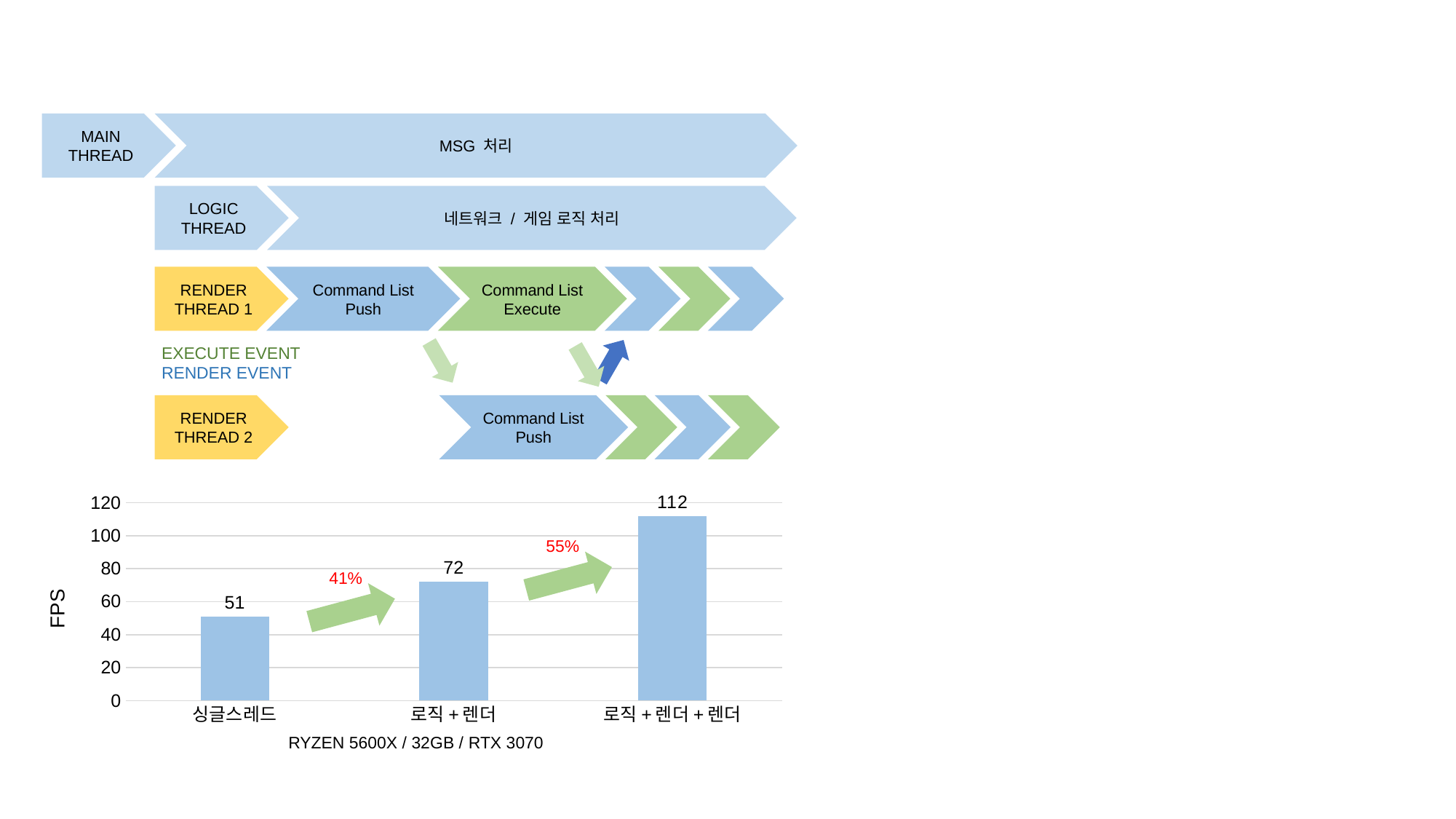

MSG 처리
MAIN
THREAD
LOGIC
THREAD
네트워크 / 게임 로직 처리
RENDER
THREAD 1
Command List
Push
Command List
Execute

EXECUTE EVENT
RENDER EVENT

RENDER
THREAD 2
Command List
Push

### Chart

| Category | 성능 |
|---|---|
| 싱글스레드 | 51.0 |
| 로직+렌더 | 72.0 |
| 로직+렌더+렌더 | 112.0 |
55%

41%

RYZEN 5600X / 32GB / RTX 3070